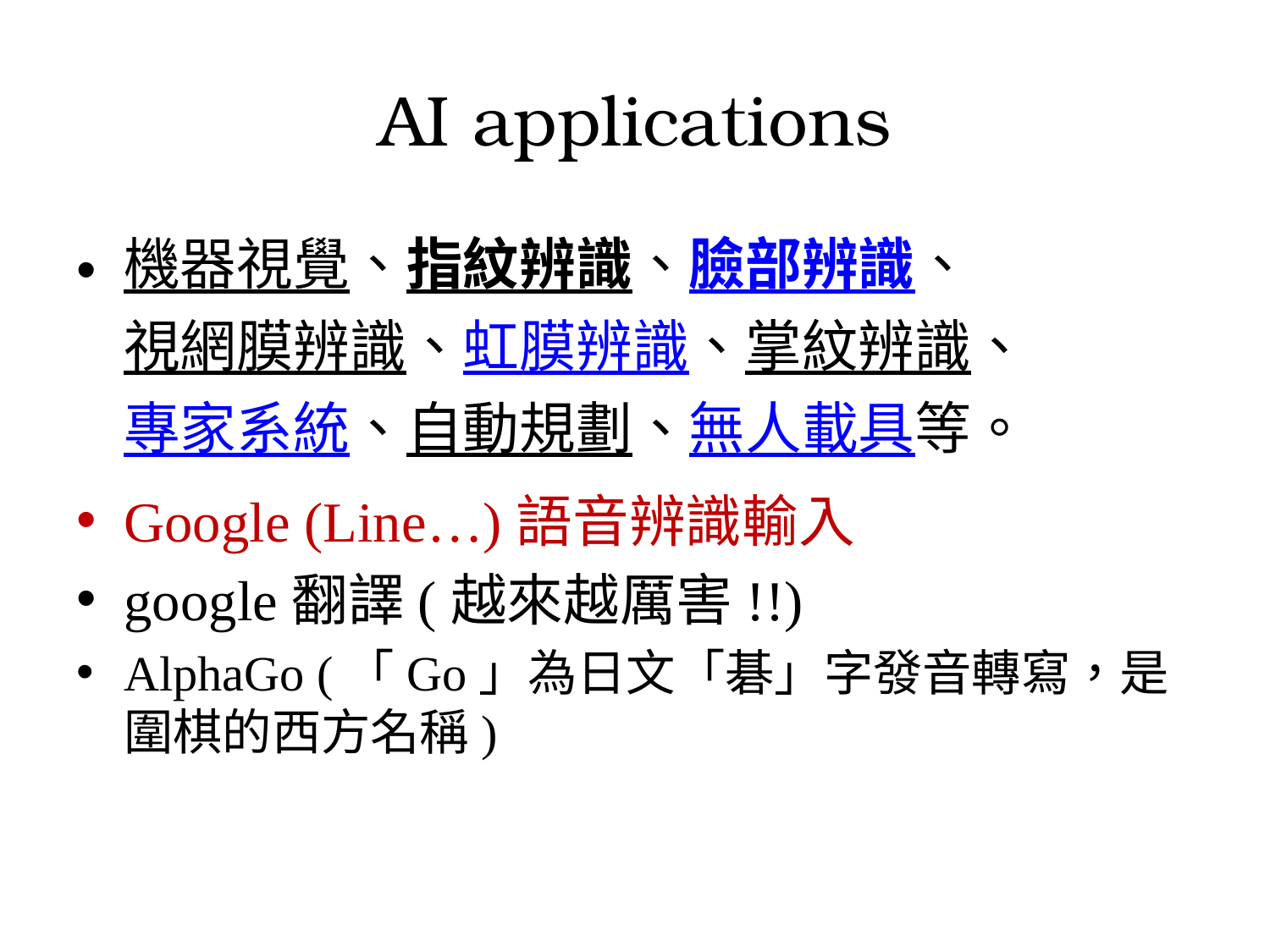

# AI applications
機器視覺、指紋辨識、臉部辨識、視網膜辨識、虹膜辨識、掌紋辨識、專家系統、自動規劃、無人載具等。
Google (Line…)語音辨識輸入
google翻譯(越來越厲害!!)
AlphaGo (「Go」為日文「碁」字發音轉寫，是圍棋的西方名稱)